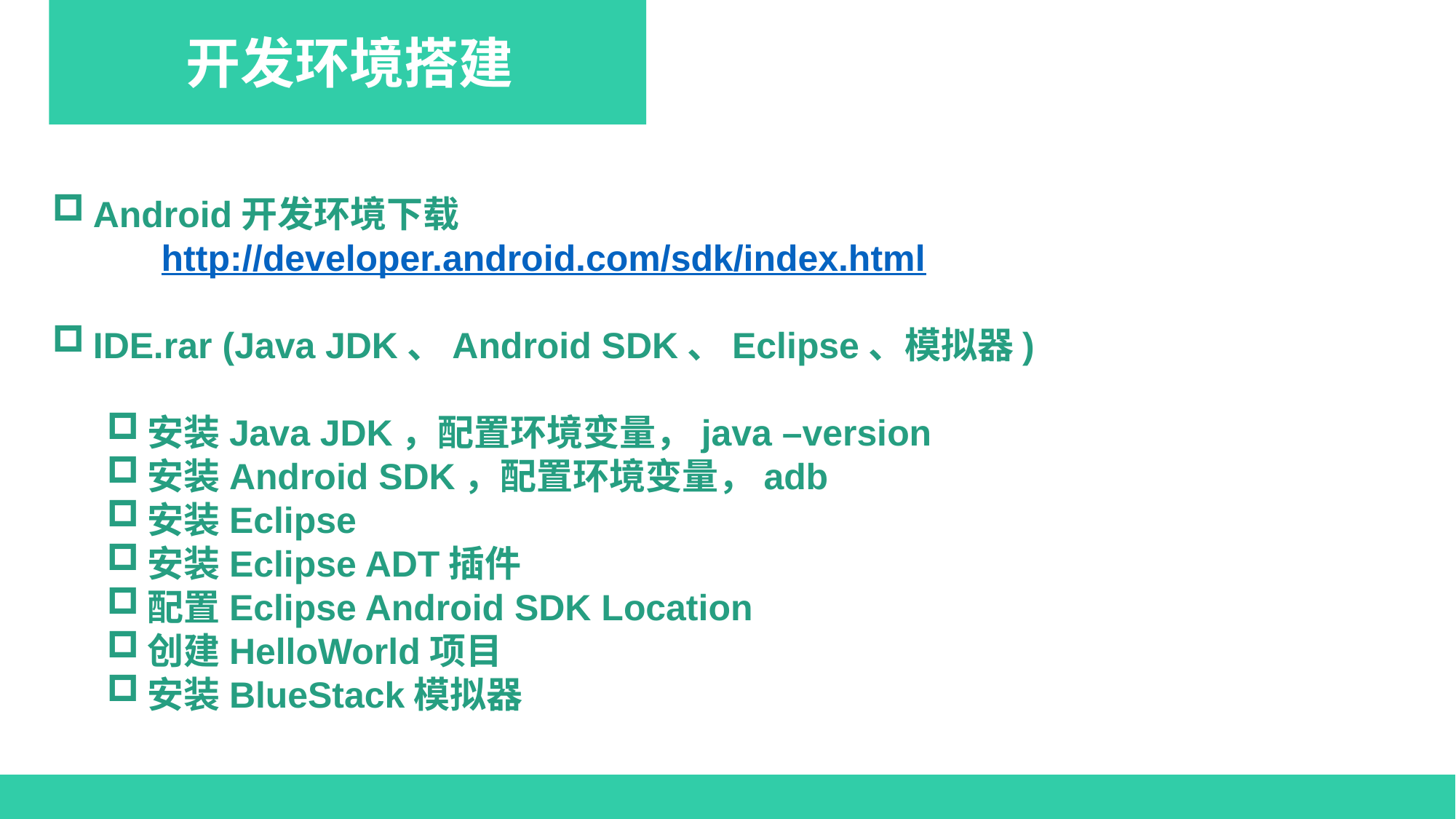

开发环境搭建
Android开发环境下载
http://developer.android.com/sdk/index.html

IDE.rar (Java JDK、Android SDK、Eclipse、模拟器)

安装Java JDK，配置环境变量，java –version
安装Android SDK，配置环境变量，adb
安装Eclipse
安装Eclipse ADT插件
配置Eclipse Android SDK Location
创建HelloWorld项目
安装BlueStack模拟器